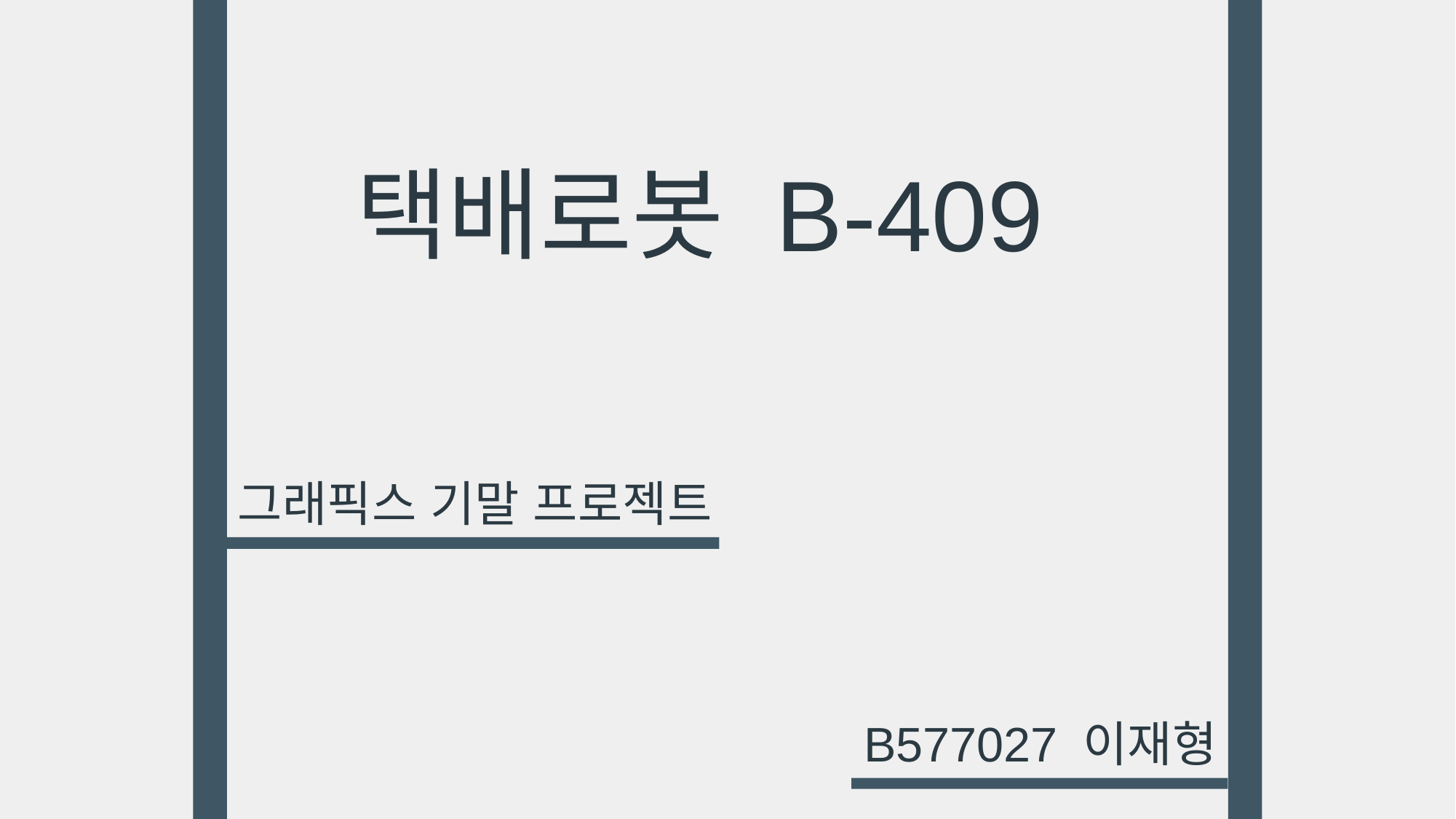

택배로봇 B-409
그래픽스 기말 프로젝트

B577027 이재형